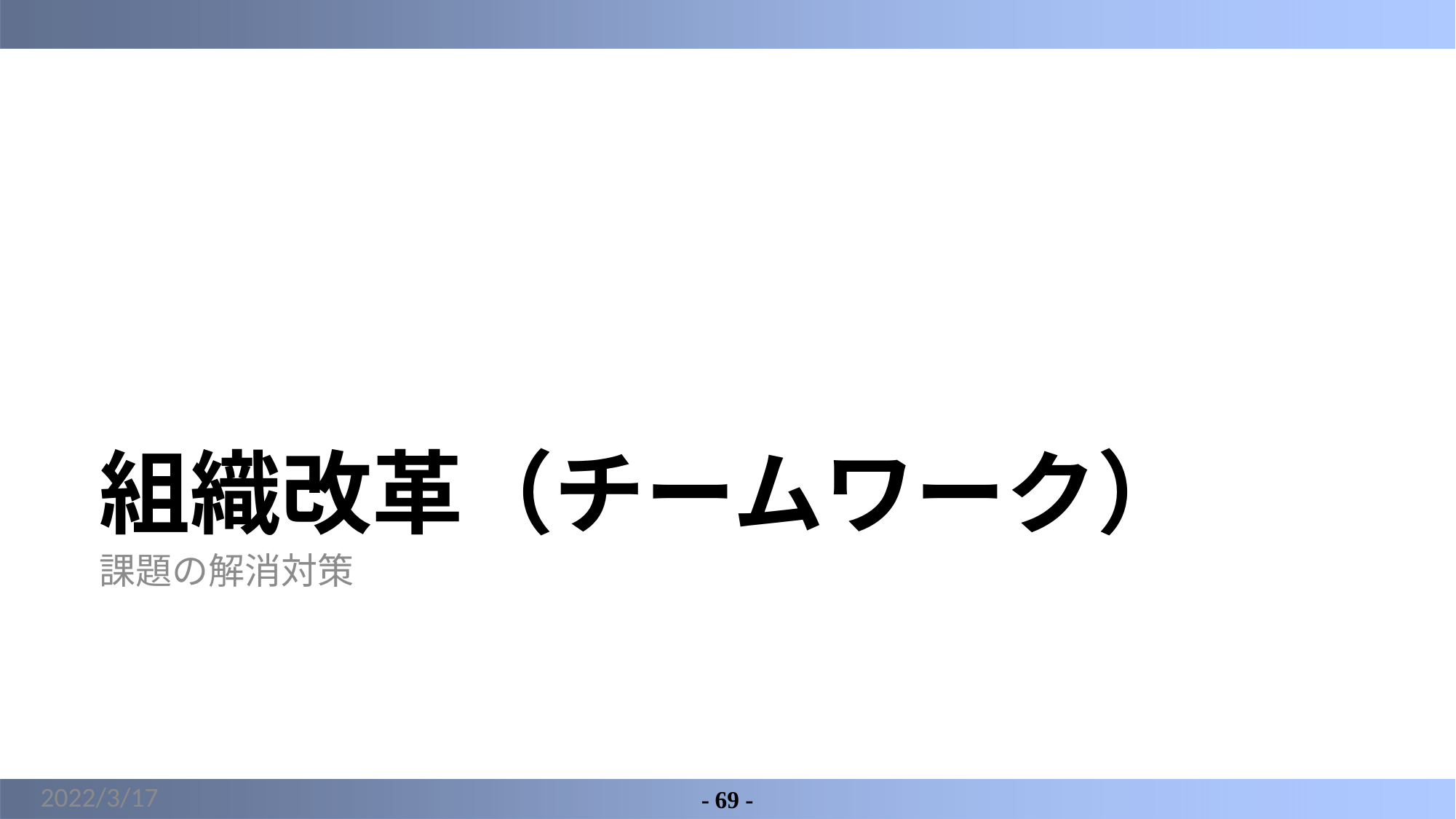

# 組織改革（チームワーク）
課題の解消対策
2022/3/17
- 69 -